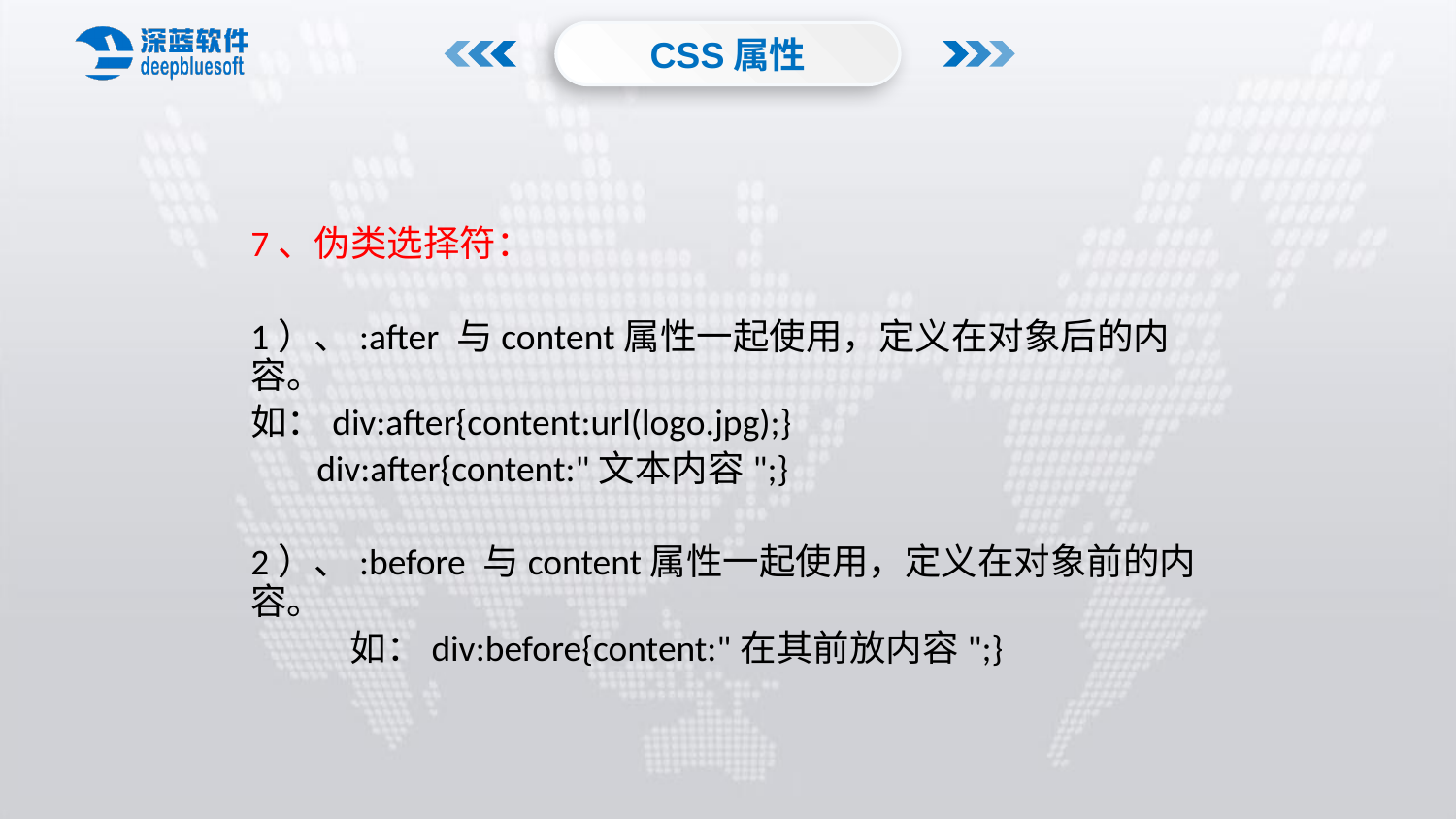

CSS属性

7、伪类选择符：

1）、:after 与content属性一起使用，定义在对象后的内容。
如：div:after{content:url(logo.jpg);}
        div:after{content:"文本内容";}

2）、:before 与content属性一起使用，定义在对象前的内容。
           如：div:before{content:"在其前放内容";}